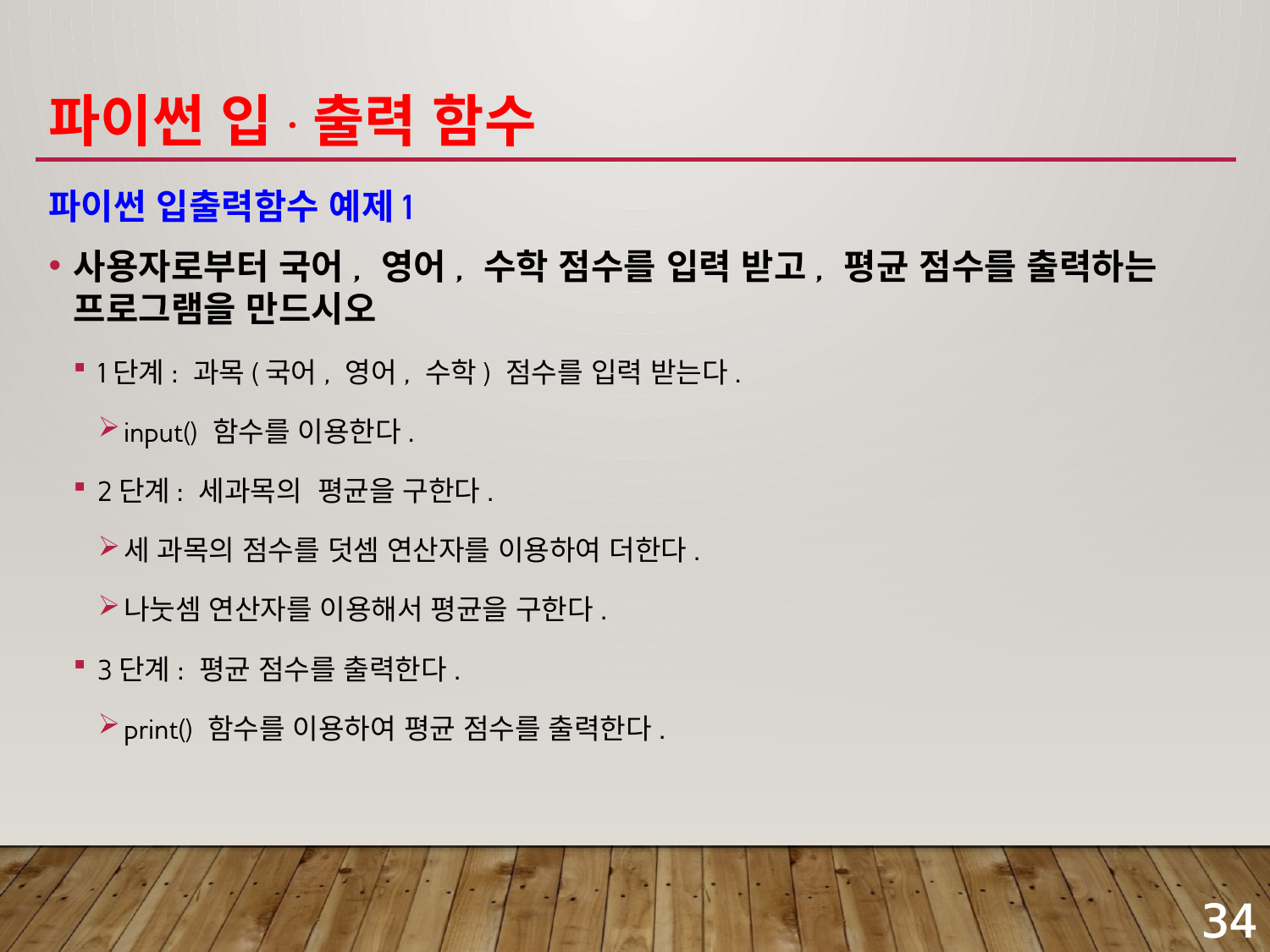

# 파이썬 입·출력 함수
파이썬 입출력함수 예제1
사용자로부터 국어, 영어, 수학 점수를 입력 받고, 평균 점수를 출력하는 프로그램을 만드시오
1단계: 과목(국어, 영어, 수학) 점수를 입력 받는다.
input() 함수를 이용한다.
2단계: 세과목의  평균을 구한다.
세 과목의 점수를 덧셈 연산자를 이용하여 더한다.
나눗셈 연산자를 이용해서 평균을 구한다.
3단계: 평균 점수를 출력한다.
print() 함수를 이용하여 평균 점수를 출력한다.